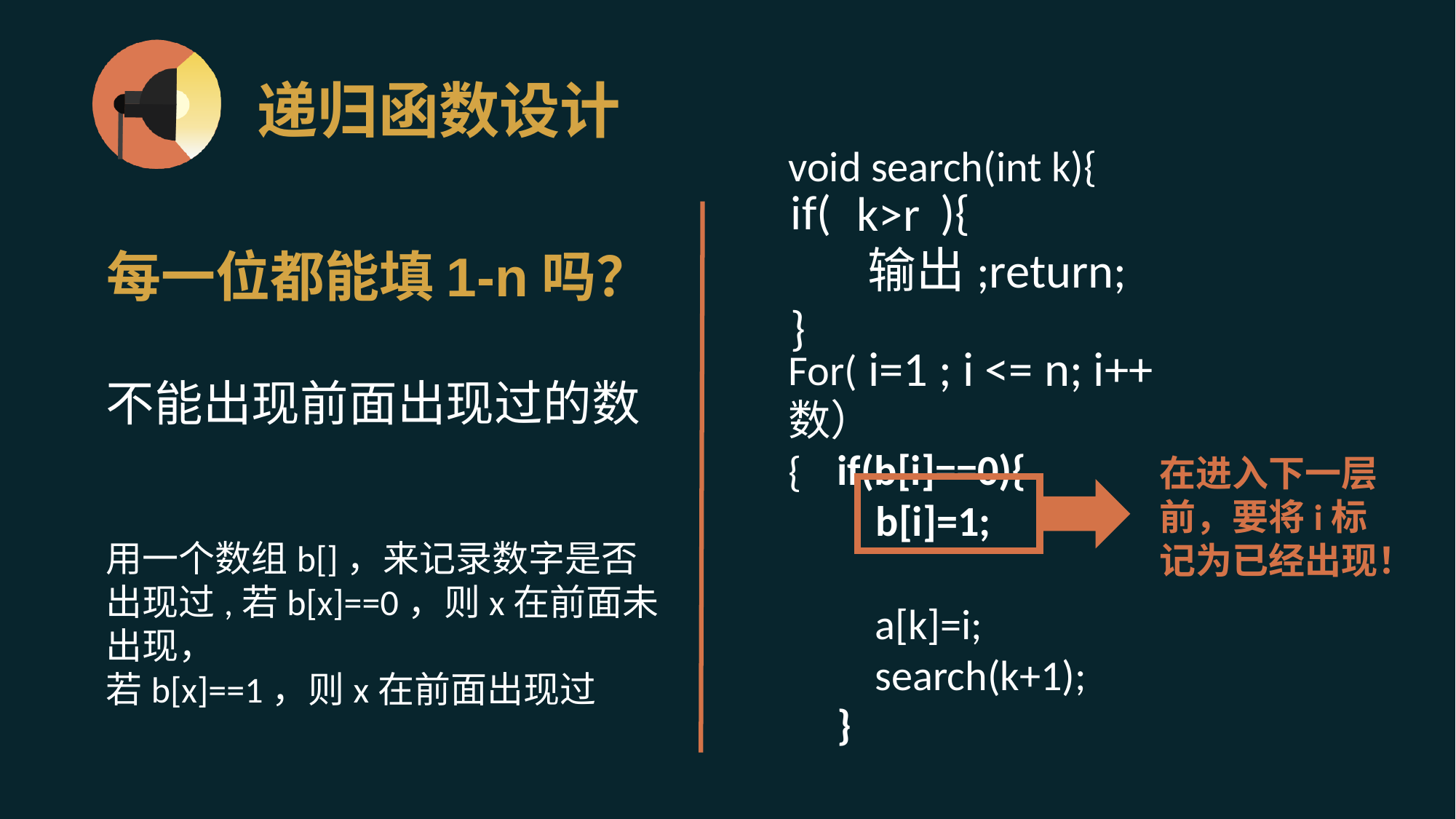

# 递归函数设计
void search(int k){

For(选择当前位置上可以填的数）
{

         a[k]=i;
         search(k+1);

}
return;
}
if(          ){
      输出;return;
}
k>r
每一位都能填1-n吗？
i=1 ; i <= n; i++
不能出现前面出现过的数
if(b[i]==0){
    b[i]=1;

}
在进入下一层前，要将i标记为已经出现！

用一个数组b[]，来记录数字是否出现过,若b[x]==0，则x在前面未出现，
若b[x]==1，则x在前面出现过